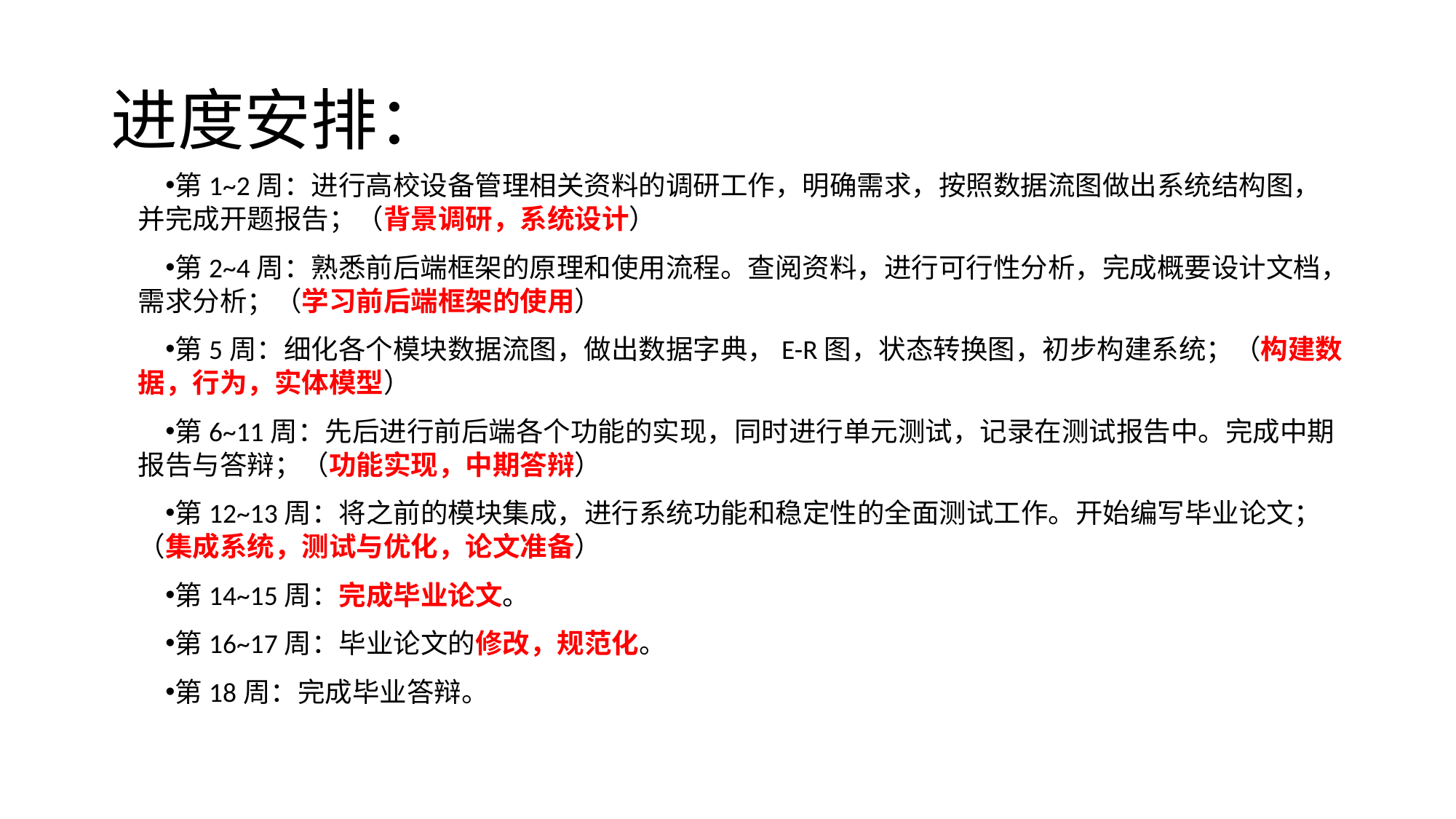

# 进度安排：
第1~2周：进行高校设备管理相关资料的调研工作，明确需求，按照数据流图做出系统结构图，并完成开题报告；（背景调研，系统设计）
第2~4周：熟悉前后端框架的原理和使用流程。查阅资料，进行可行性分析，完成概要设计文档，需求分析；（学习前后端框架的使用）
第5周：细化各个模块数据流图，做出数据字典，E-R图，状态转换图，初步构建系统；（构建数据，行为，实体模型）
第6~11周：先后进行前后端各个功能的实现，同时进行单元测试，记录在测试报告中。完成中期报告与答辩；（功能实现，中期答辩）
第12~13周：将之前的模块集成，进行系统功能和稳定性的全面测试工作。开始编写毕业论文；（集成系统，测试与优化，论文准备）
第14~15周：完成毕业论文。
第16~17周：毕业论文的修改，规范化。
第18周：完成毕业答辩。